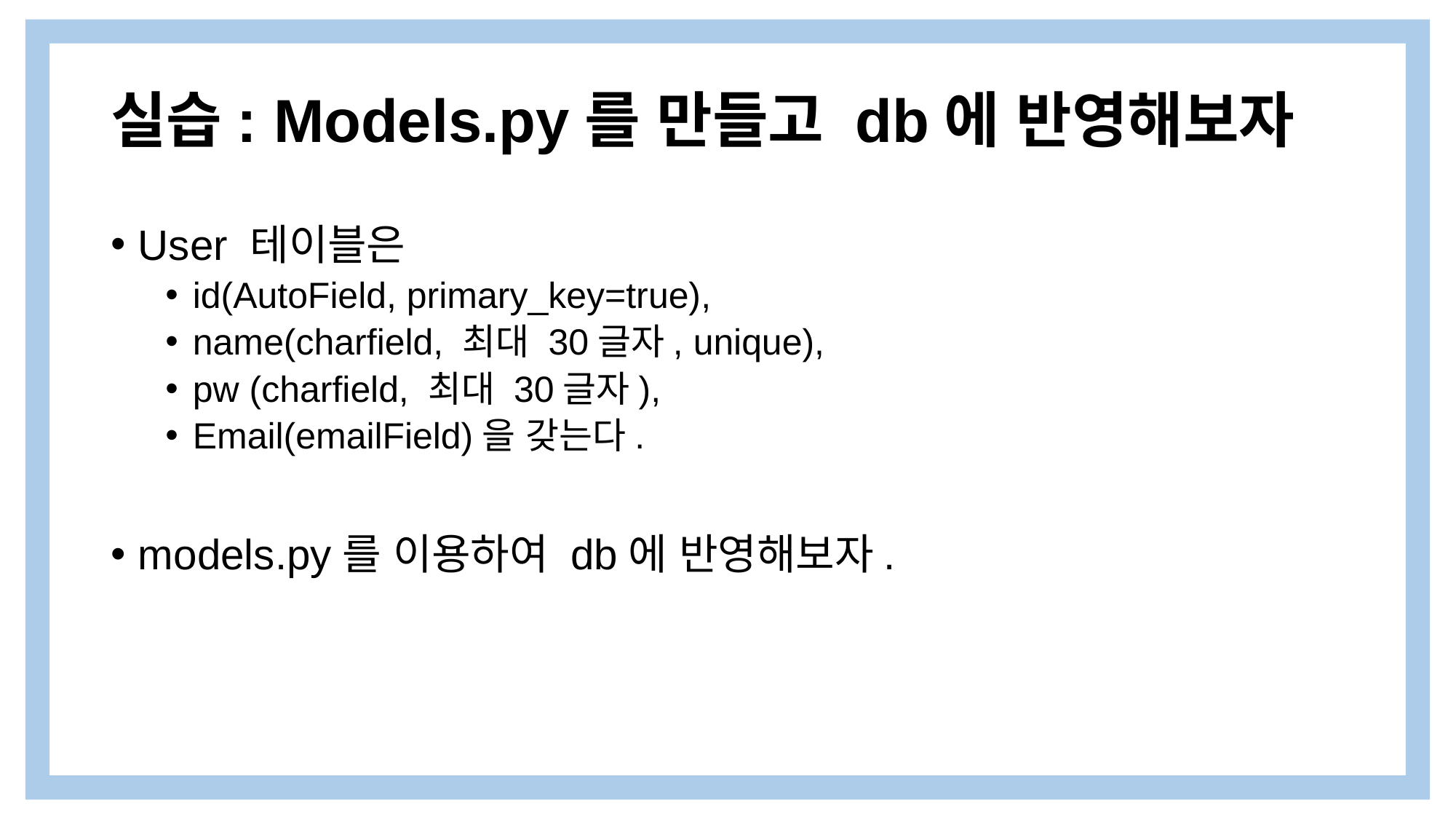

# 실습: Models.py를 만들고 db에 반영해보자
User 테이블은
id(AutoField, primary_key=true),
name(charfield, 최대 30글자, unique),
pw (charfield, 최대 30글자),
Email(emailField)을 갖는다.

models.py를 이용하여 db에 반영해보자.